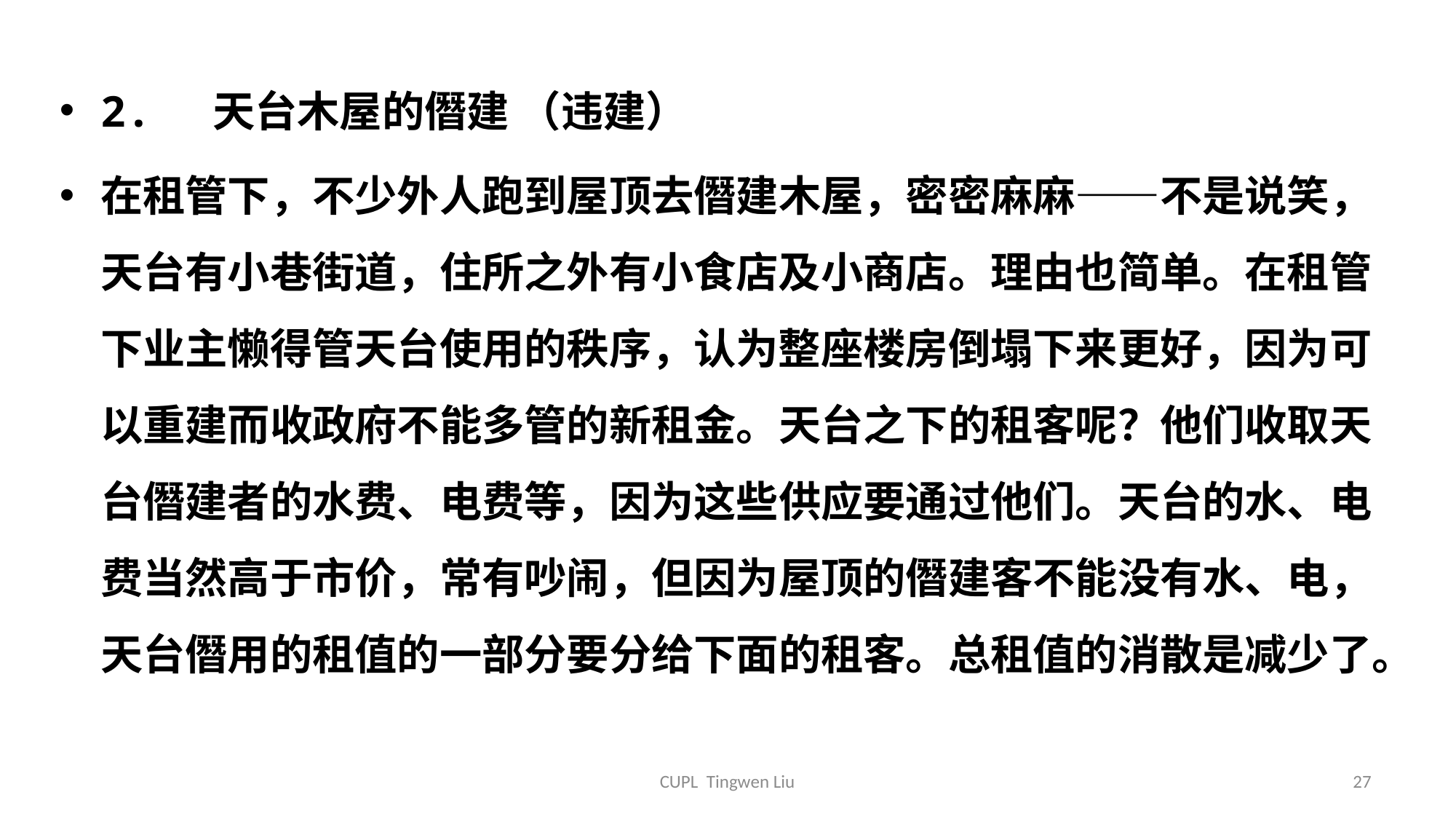

2.  天台木屋的僭建 （违建）
在租管下，不少外人跑到屋顶去僭建木屋，密密麻麻——不是说笑，天台有小巷街道，住所之外有小食店及小商店。理由也简单。在租管下业主懒得管天台使用的秩序，认为整座楼房倒塌下来更好，因为可以重建而收政府不能多管的新租金。天台之下的租客呢？他们收取天台僭建者的水费、电费等，因为这些供应要通过他们。天台的水、电费当然高于市价，常有吵闹，但因为屋顶的僭建客不能没有水、电，天台僭用的租值的一部分要分给下面的租客。总租值的消散是减少了。
CUPL  Tingwen Liu
27